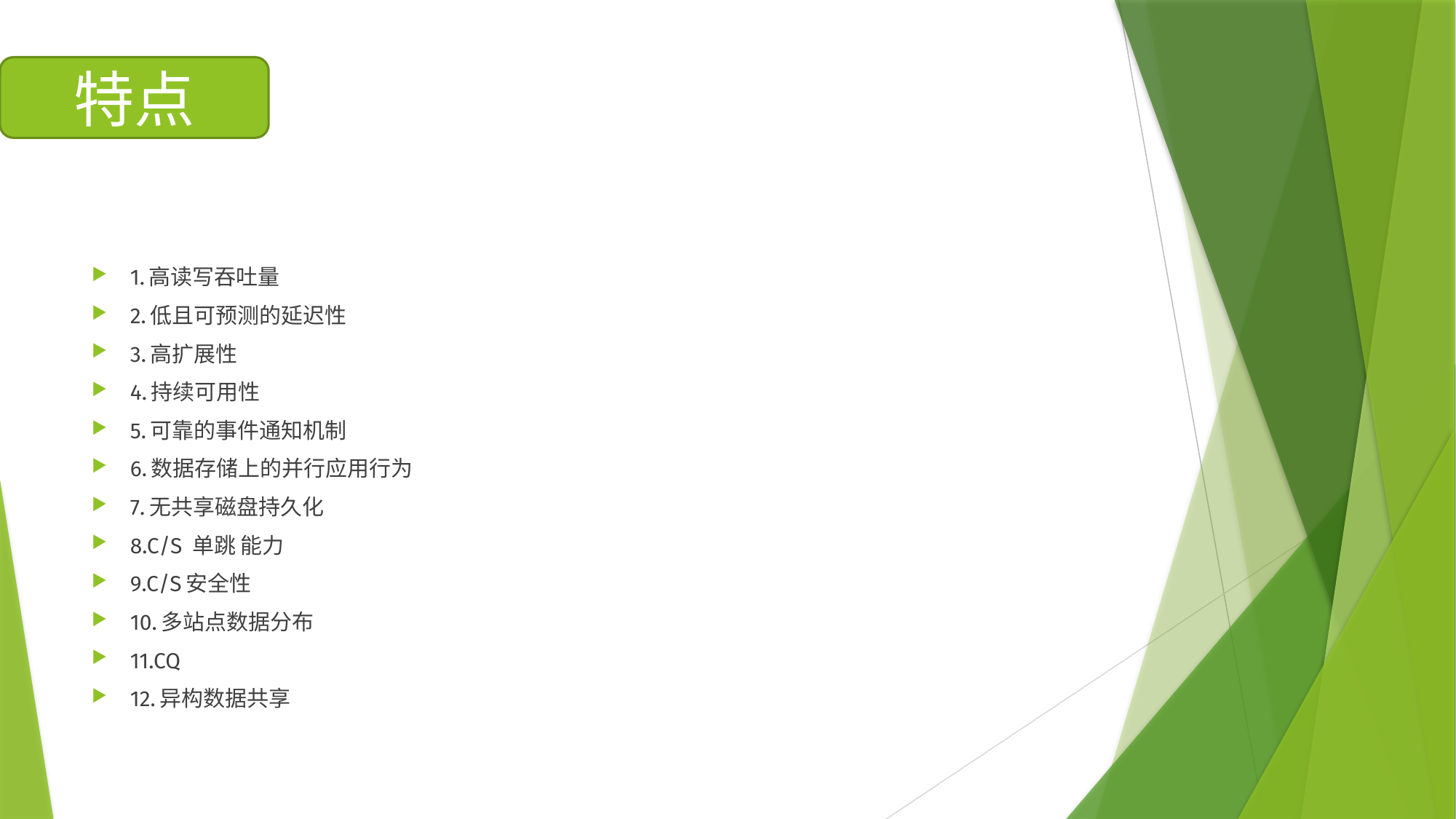

特点
1.高读写吞吐量
2.低且可预测的延迟性
3.高扩展性
4.持续可用性
5.可靠的事件通知机制
6.数据存储上的并行应用行为
7.无共享磁盘持久化
8.C/S 单跳 能力
9.C/S安全性
10.多站点数据分布
11.CQ
12.异构数据共享